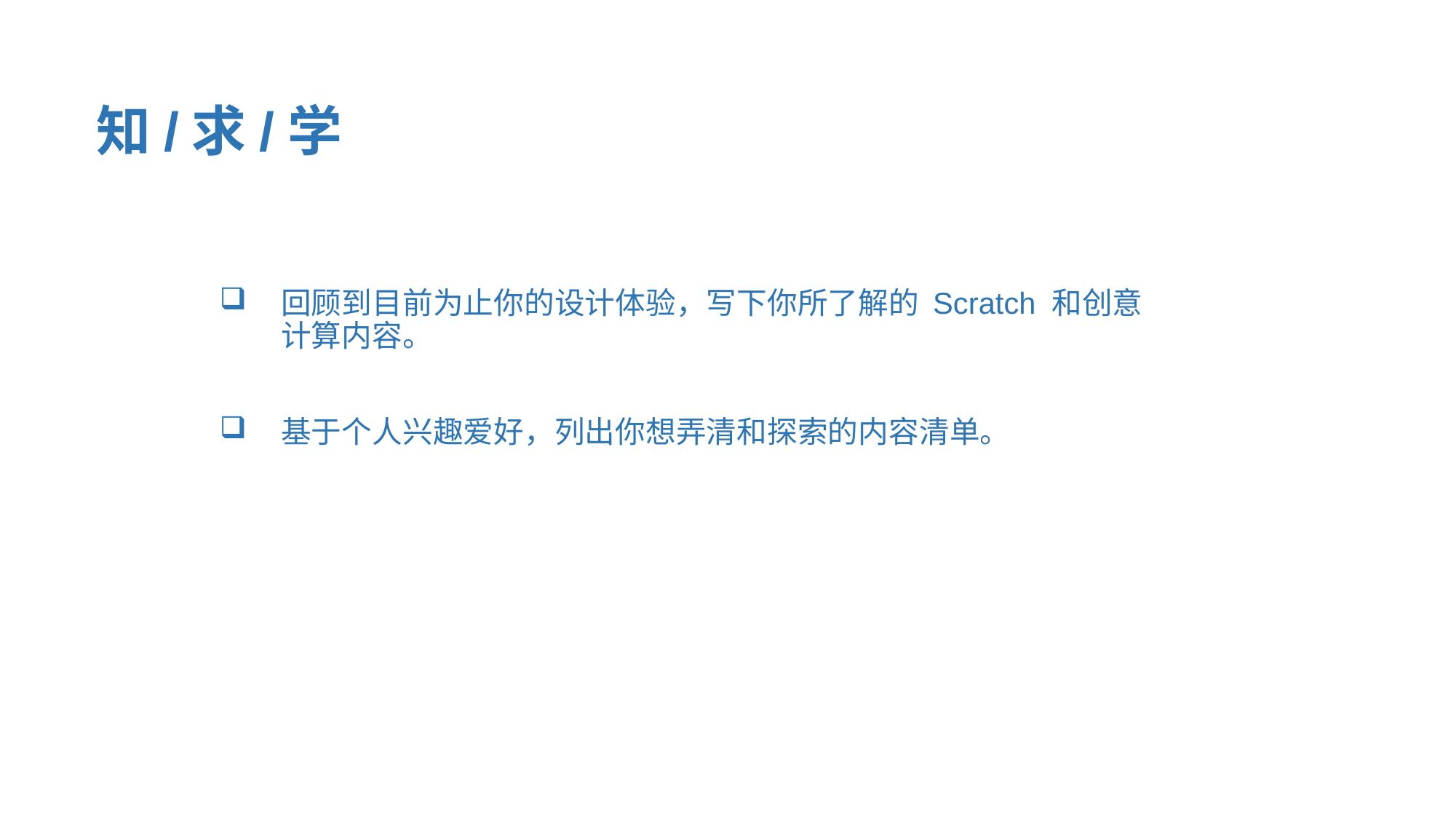

知/求/学

回顾到目前为止你的设计体验，写下你所了解的 Scratch 和创意计算内容。

基于个人兴趣爱好，列出你想弄清和探索的内容清单。